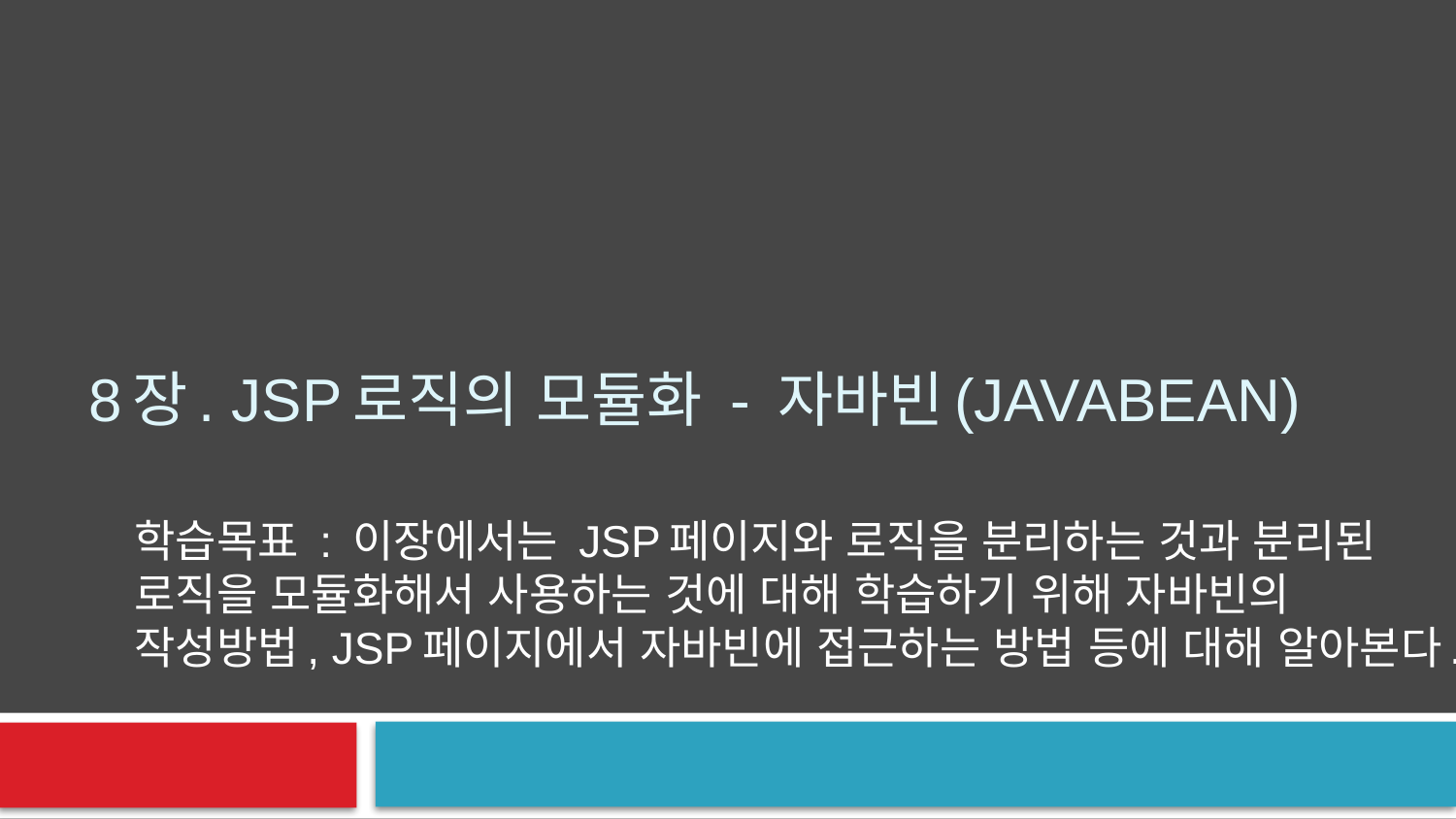

# 8장. JSP로직의 모듈화 - 자바빈(JavaBean)
학습목표 : 이장에서는 JSP페이지와 로직을 분리하는 것과 분리된 로직을 모듈화해서 사용하는 것에 대해 학습하기 위해 자바빈의 작성방법, JSP페이지에서 자바빈에 접근하는 방법 등에 대해 알아본다.